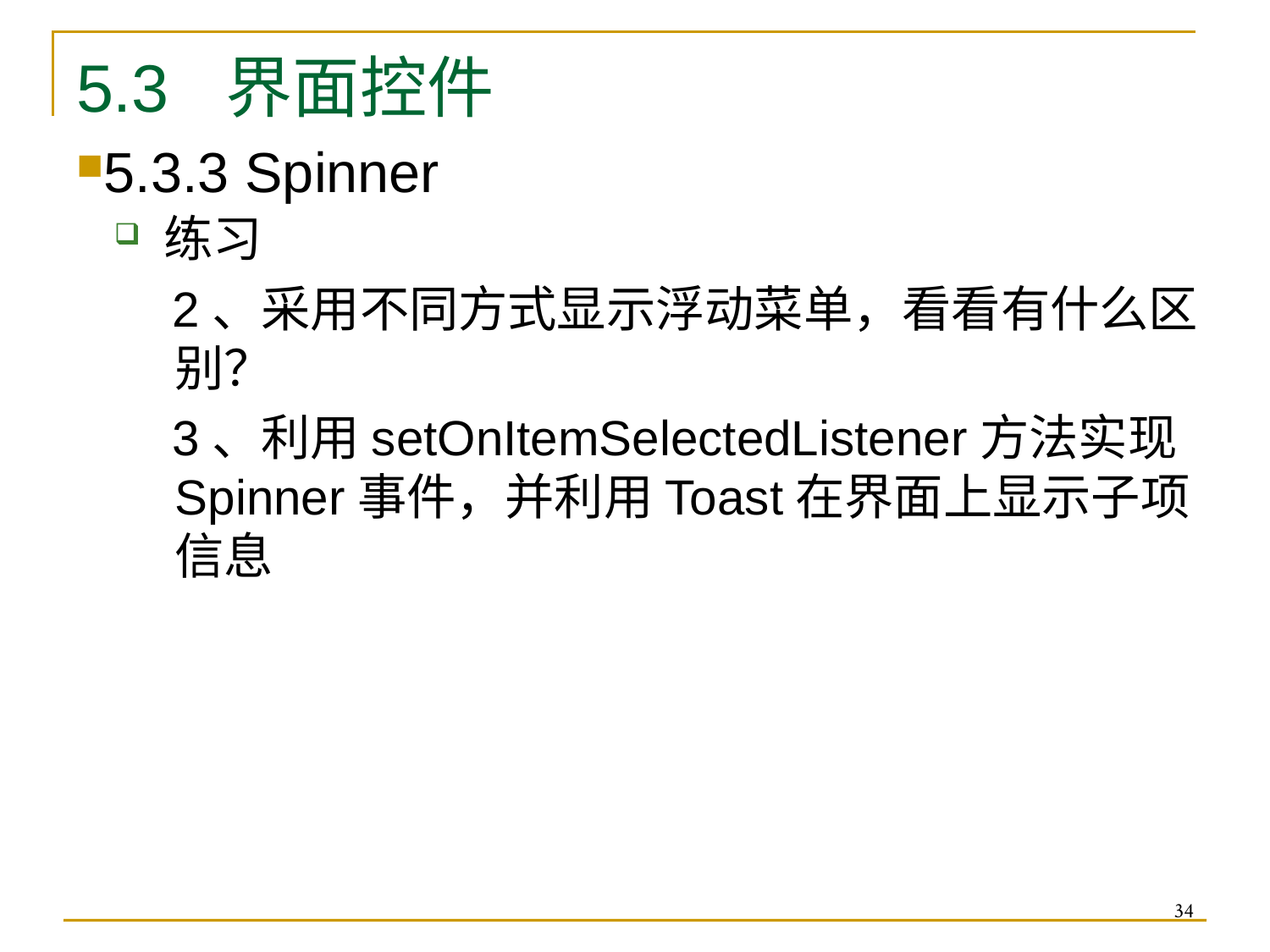

# 5.3 界面控件
5.3.3 Spinner
 练习
       2、采用不同方式显示浮动菜单，看看有什么区别？
       3、利用setOnItemSelectedListener方法实现Spinner事件，并利用Toast在界面上显示子项信息
34